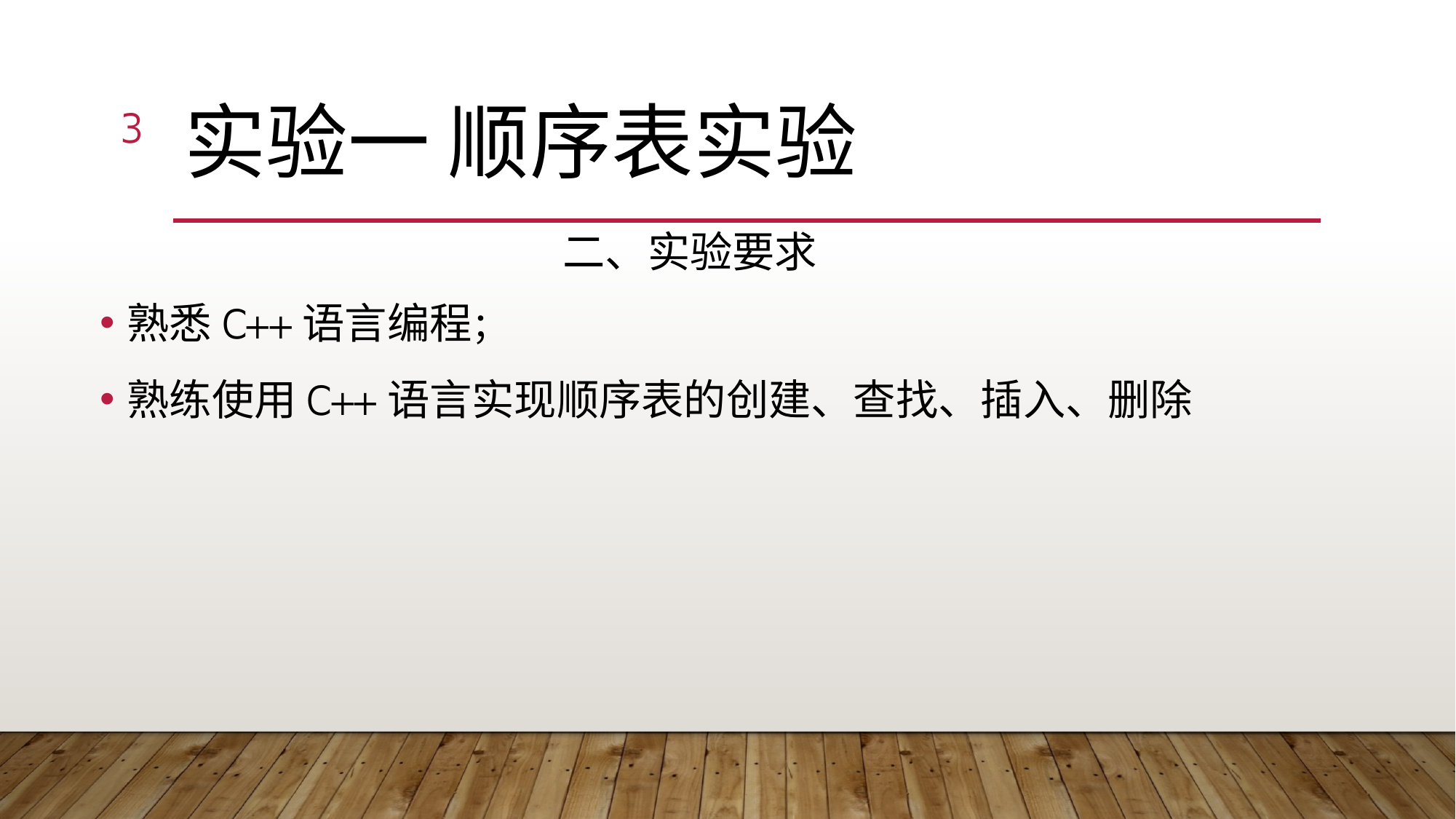

3
# 实验一 顺序表实验
二、实验要求
熟悉C++语言编程；
熟练使用C++语言实现顺序表的创建、查找、插入、删除